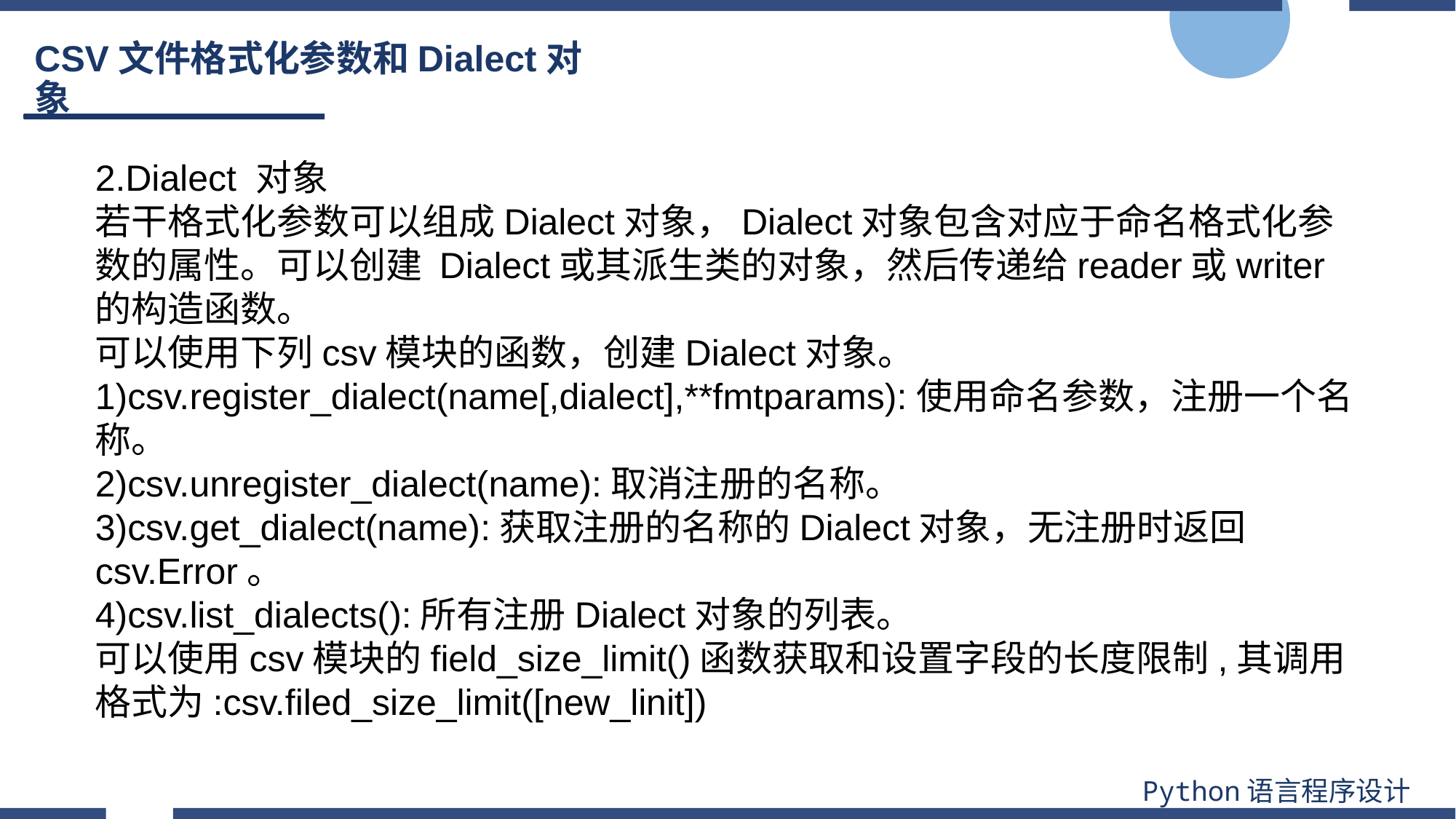

# CSV文件格式化参数和Dialect对象

2.Dialect 对象
若干格式化参数可以组成Dialect对象，Dialect对象包含对应于命名格式化参数的属性。可以创建 Dialect或其派生类的对象，然后传递给reader或writer的构造函数。
可以使用下列csv模块的函数，创建Dialect对象。
1)csv.register_dialect(name[,dialect],**fmtparams):使用命名参数，注册一个名称。
2)csv.unregister_dialect(name):取消注册的名称。
3)csv.get_dialect(name):获取注册的名称的Dialect对象，无注册时返回csv.Error。
4)csv.list_dialects():所有注册Dialect对象的列表。
可以使用csv模块的field_size_limit()函数获取和设置字段的长度限制,其调用格式为:csv.filed_size_limit([new_linit])